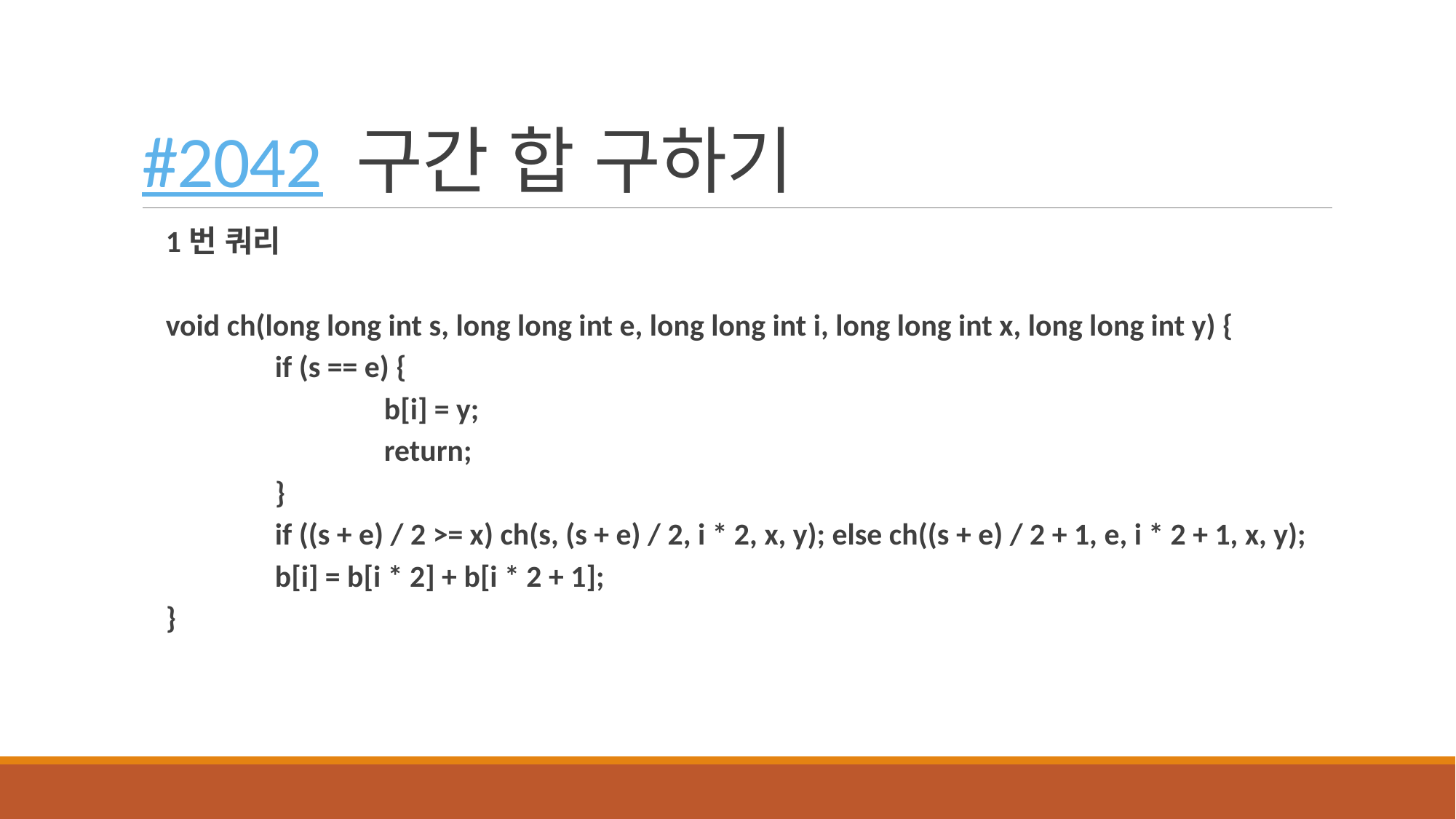

# #2042 구간 합 구하기
1번 쿼리

void ch(long long int s, long long int e, long long int i, long long int x, long long int y) {
	if (s == e) {
		b[i] = y;
		return;
	}
	if ((s + e) / 2 >= x) ch(s, (s + e) / 2, i * 2, x, y); else ch((s + e) / 2 + 1, e, i * 2 + 1, x, y);
	b[i] = b[i * 2] + b[i * 2 + 1];
}